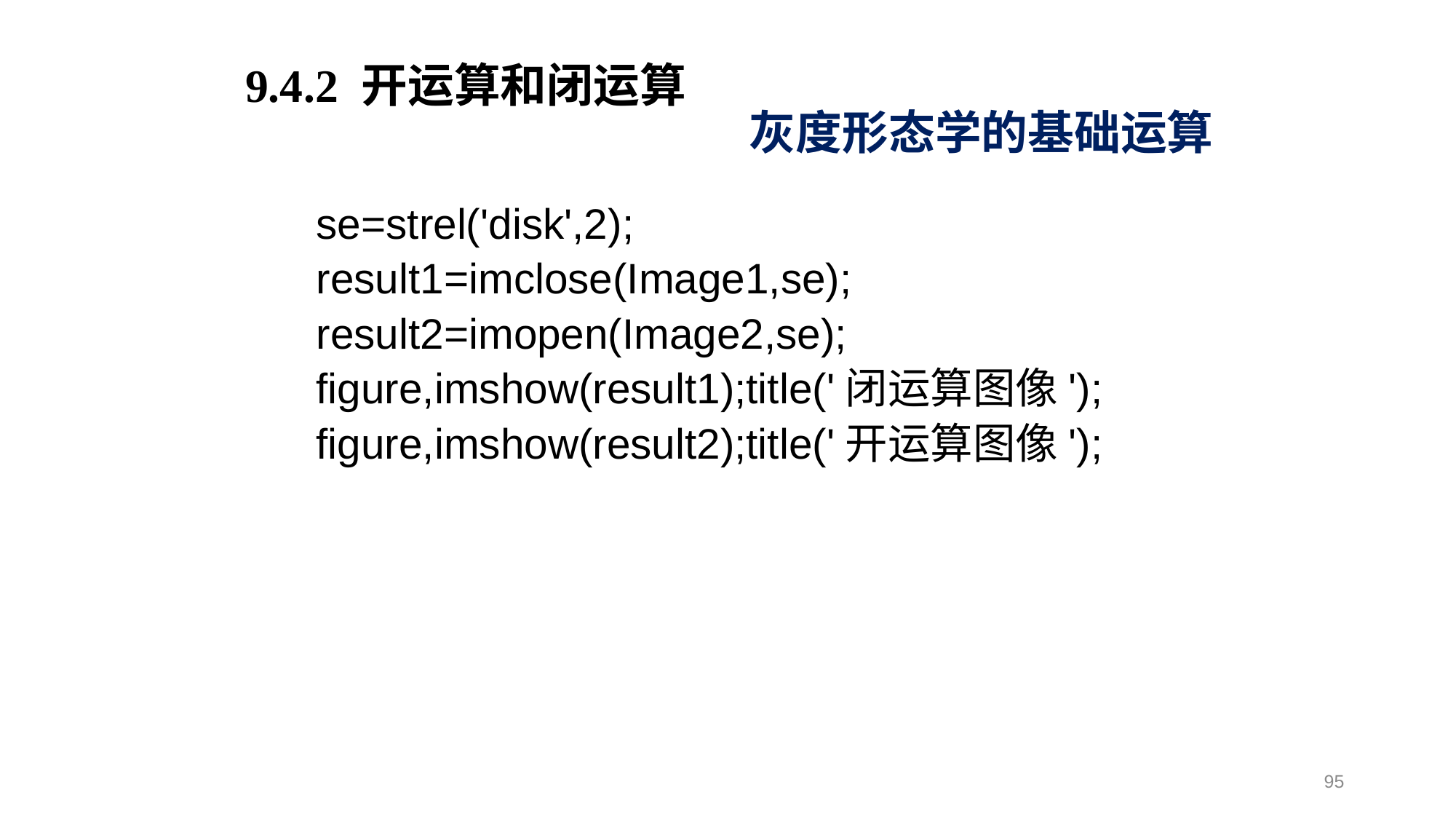

9.4.2 开运算和闭运算
灰度形态学的基础运算
se=strel('disk',2);
result1=imclose(Image1,se);
result2=imopen(Image2,se);
figure,imshow(result1);title('闭运算图像');
figure,imshow(result2);title('开运算图像');

95